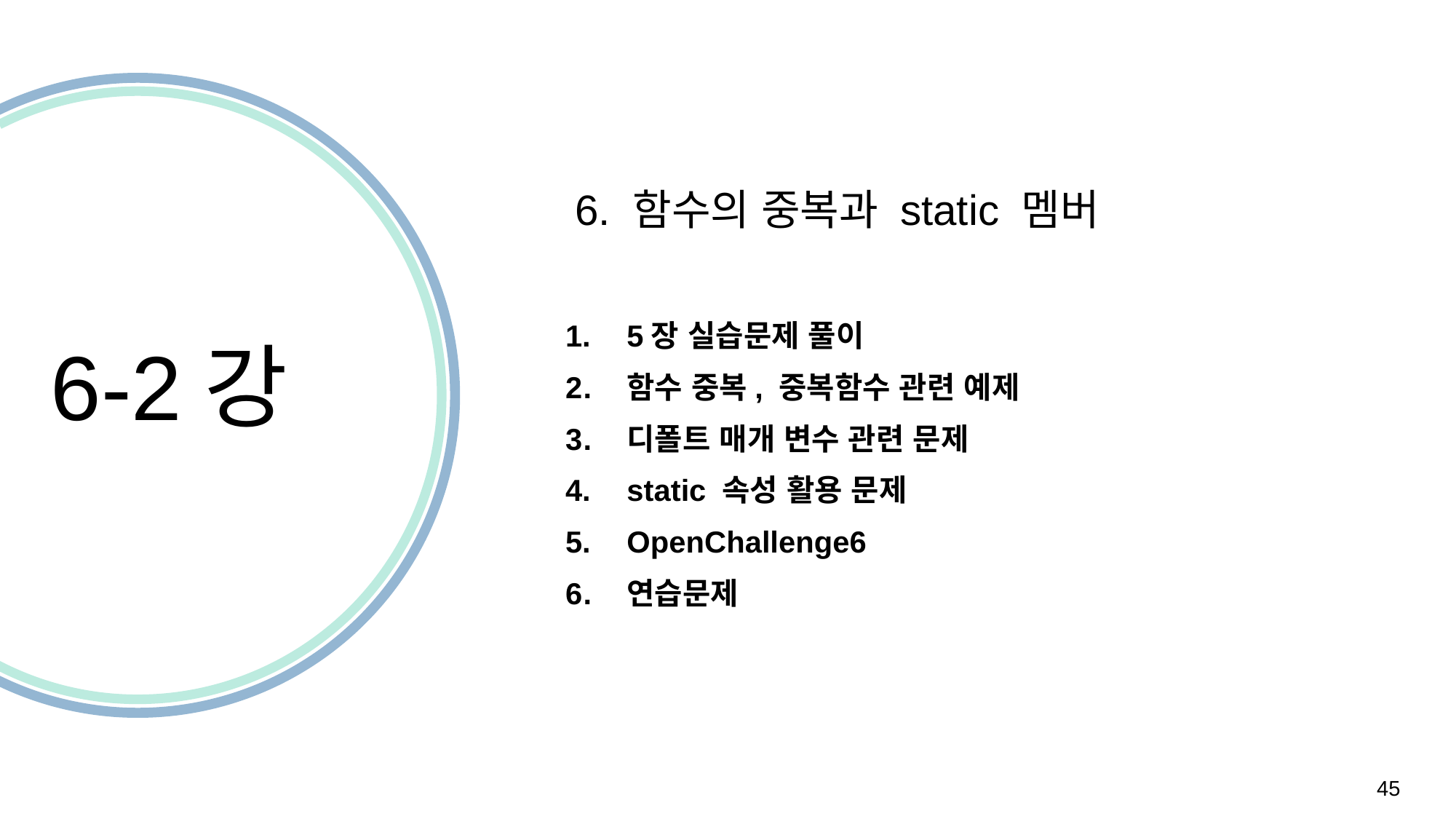

6. 함수의 중복과 static 멤버
6-2강
5장 실습문제 풀이
함수 중복, 중복함수 관련 예제
디폴트 매개 변수 관련 문제
static 속성 활용 문제
OpenChallenge6
연습문제